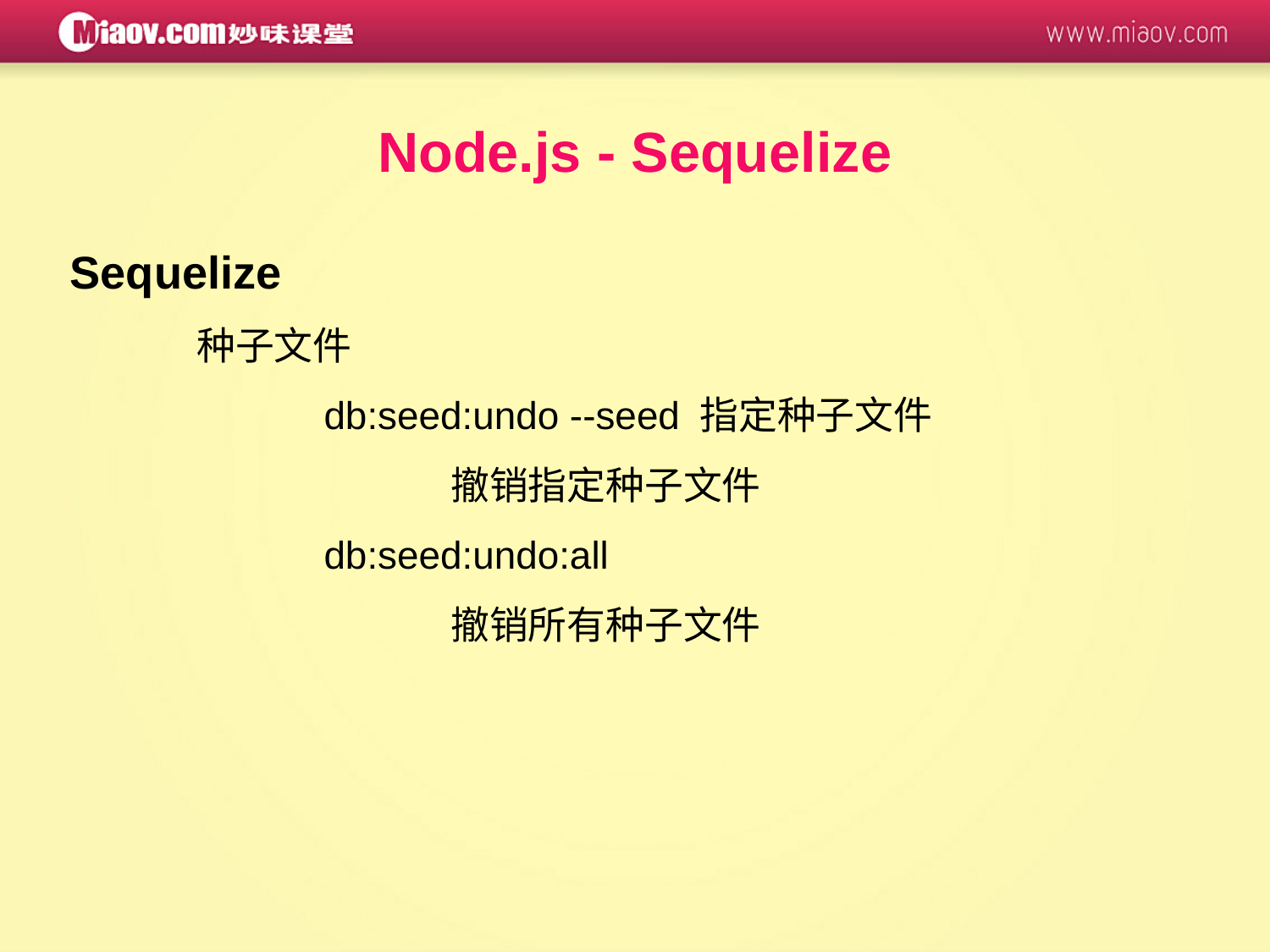

Node.js - Sequelize
Sequelize
	种子文件
		db:seed:undo --seed 指定种子文件
			撤销指定种子文件
		db:seed:undo:all
			撤销所有种子文件